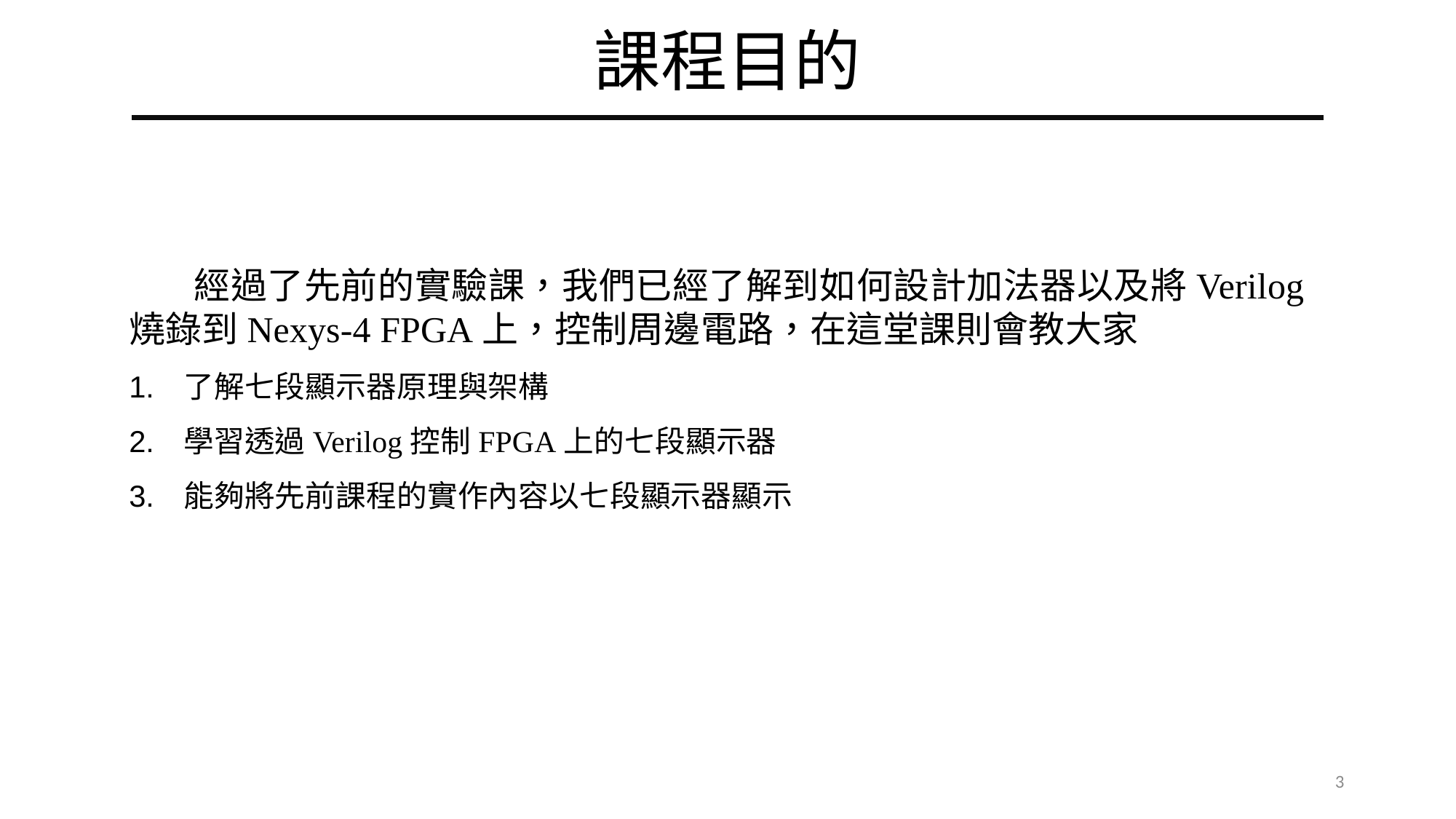

課程目的
經過了先前的實驗課，我們已經了解到如何設計加法器以及將Verilog燒錄到Nexys-4 FPGA上，控制周邊電路，在這堂課則會教大家
了解七段顯示器原理與架構
學習透過Verilog控制FPGA上的七段顯示器
能夠將先前課程的實作內容以七段顯示器顯示
3